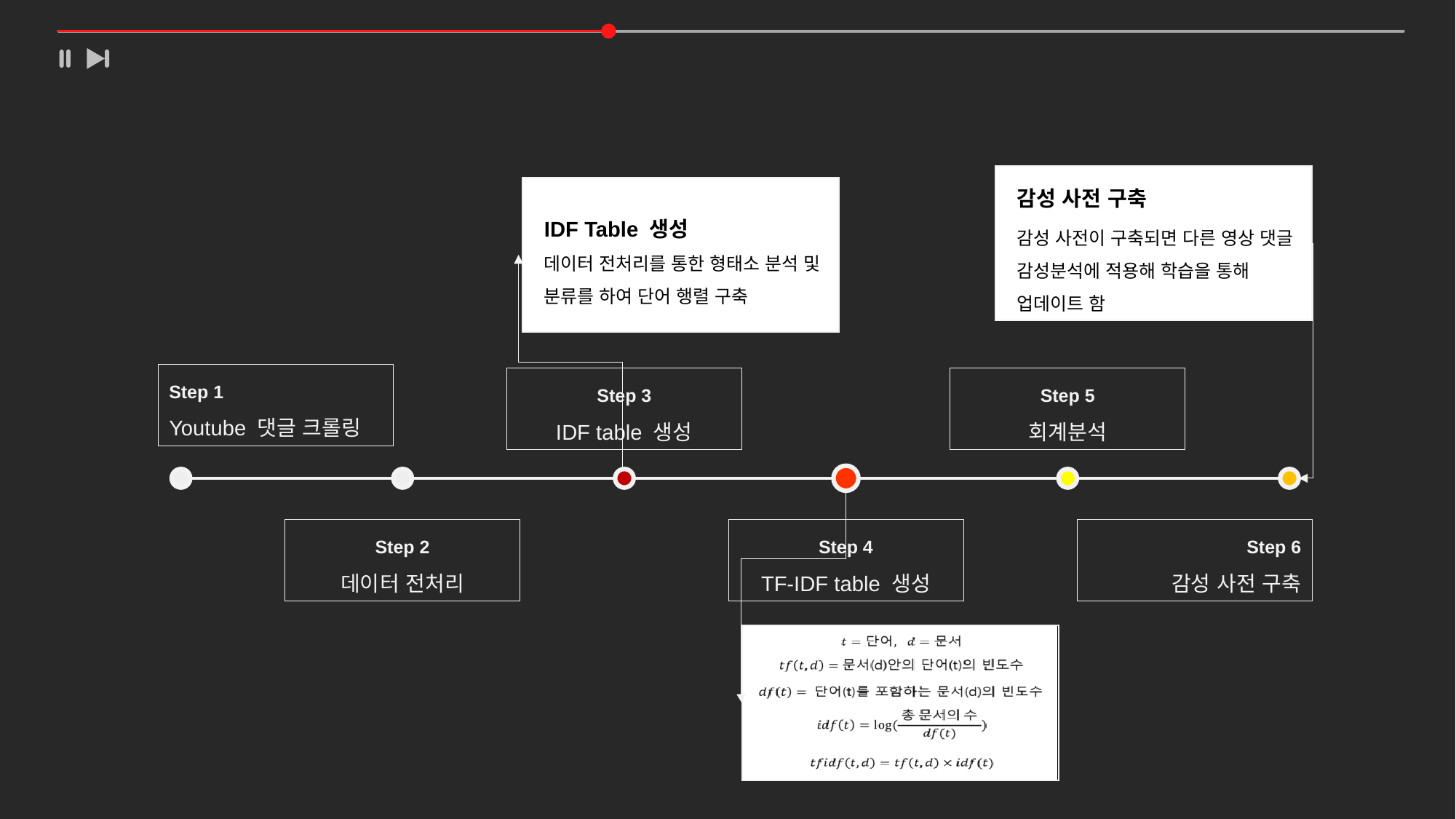

감성 사전 구축

감성 사전이 구축되면 다른 영상 댓글 감성분석에 적용해 학습을 통해 업데이트 함
IDF Table 생성
데이터 전처리를 통한 형태소 분석 및 분류를 하여 단어 행렬 구축
Step 1
Youtube 댓글 크롤링
Step 3
IDF table 생성
Step 5
회계분석

Step 6
감성 사전 구축
Step 2
데이터 전처리
Step 4
TF-IDF table 생성